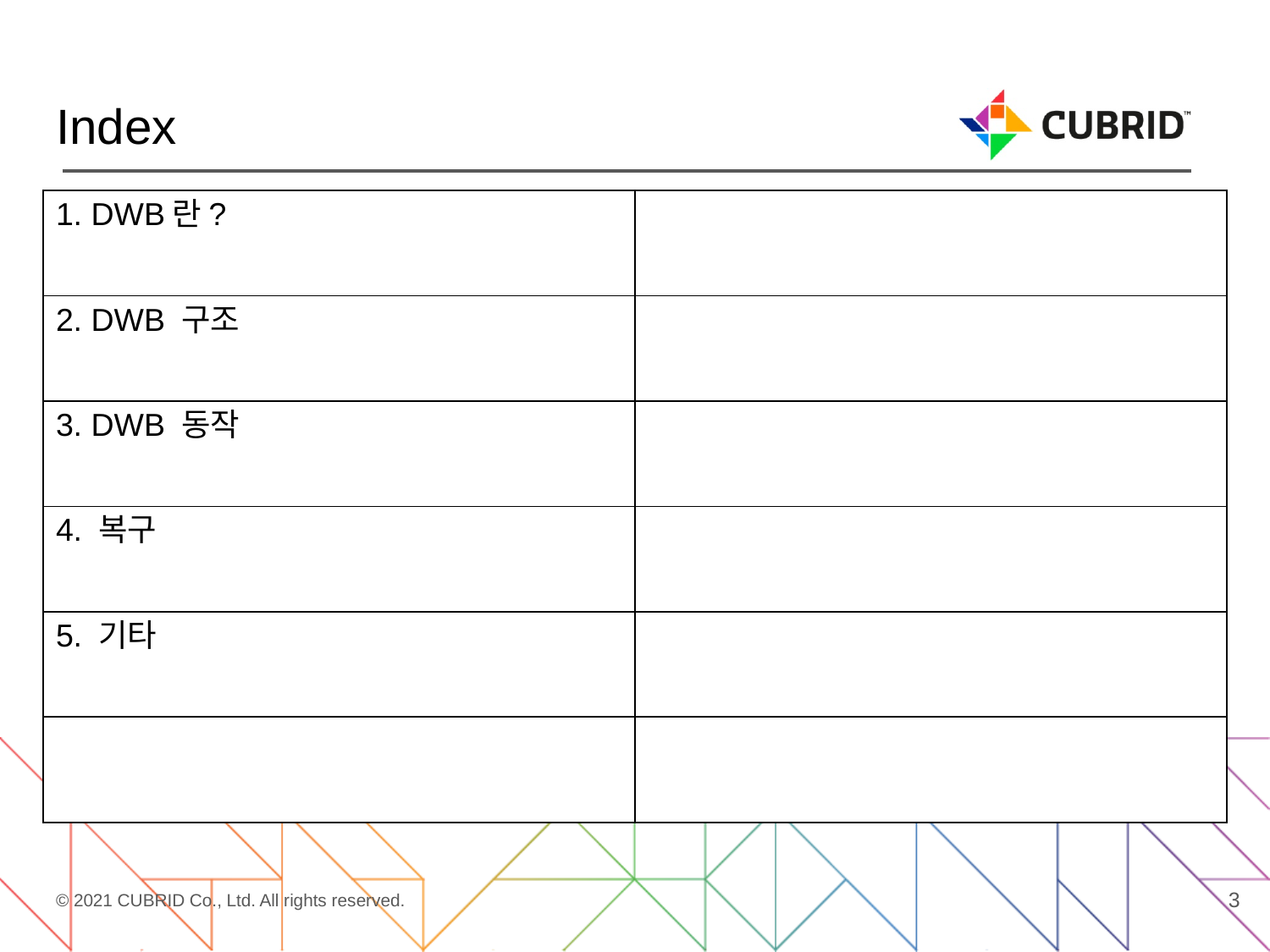

# Index
| 1. DWB란? |  |
| --- | --- |
| 2. DWB 구조 |  |
| 3. DWB 동작 |  |
| 4. 복구 |  |
| 5. 기타 |  |
|  |  |

3
© 2021 CUBRID Co., Ltd. All rights reserved.